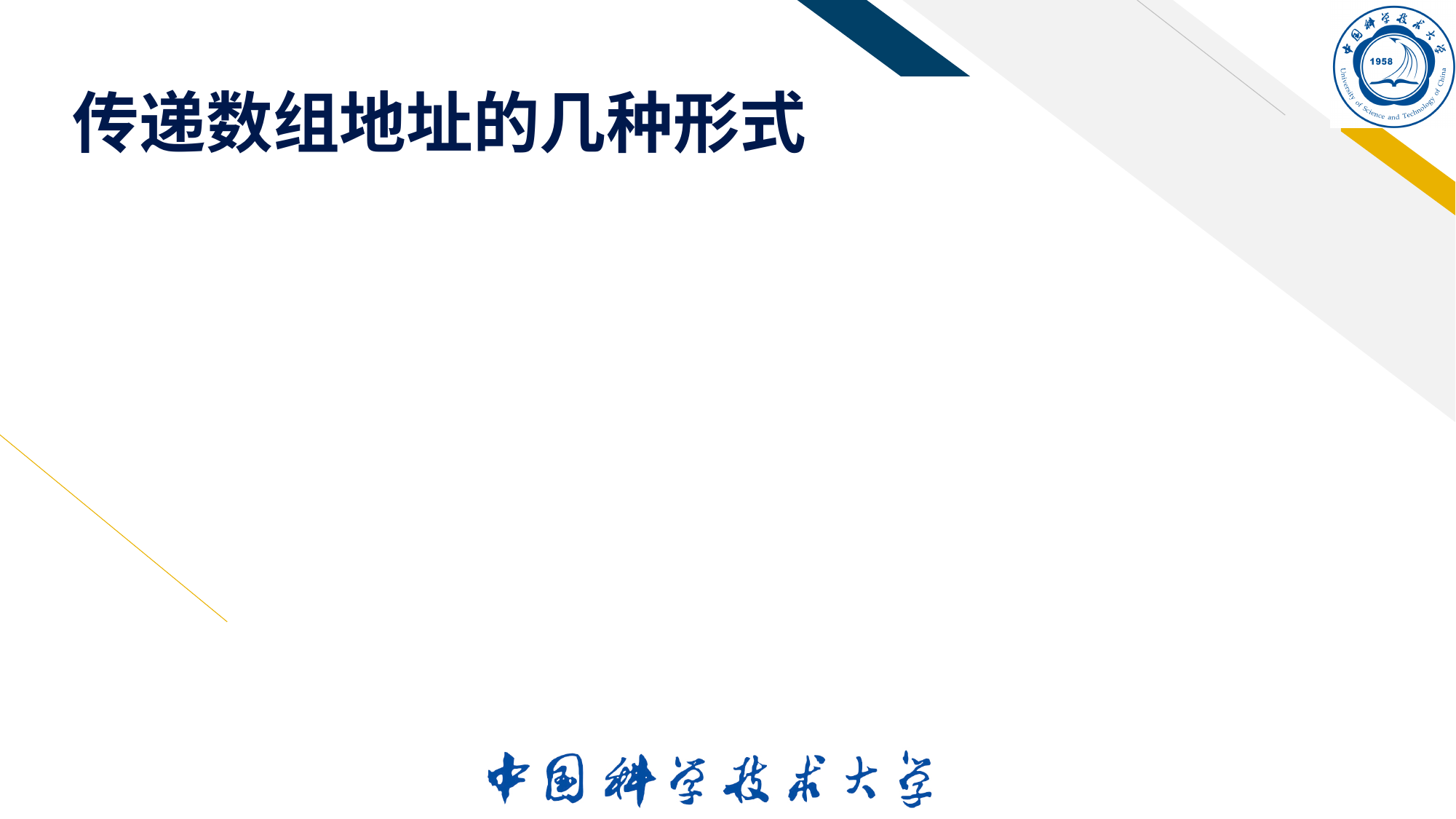

# 传递数组地址的几种形式
(3)形参用数组名
	    实参用指针变量
void f(int x[], int n)
	{ ... ... }
int main()
{ int a[10], *p=a;
  ... ...
  f(p, 10);
}

(4)形参用指针变量
	    实参用指针变量
void f(int *x, int n)
	{ ... ... }
int main()
{ int a[10], *p=a;
  ... ...
  f(p, 10);
}